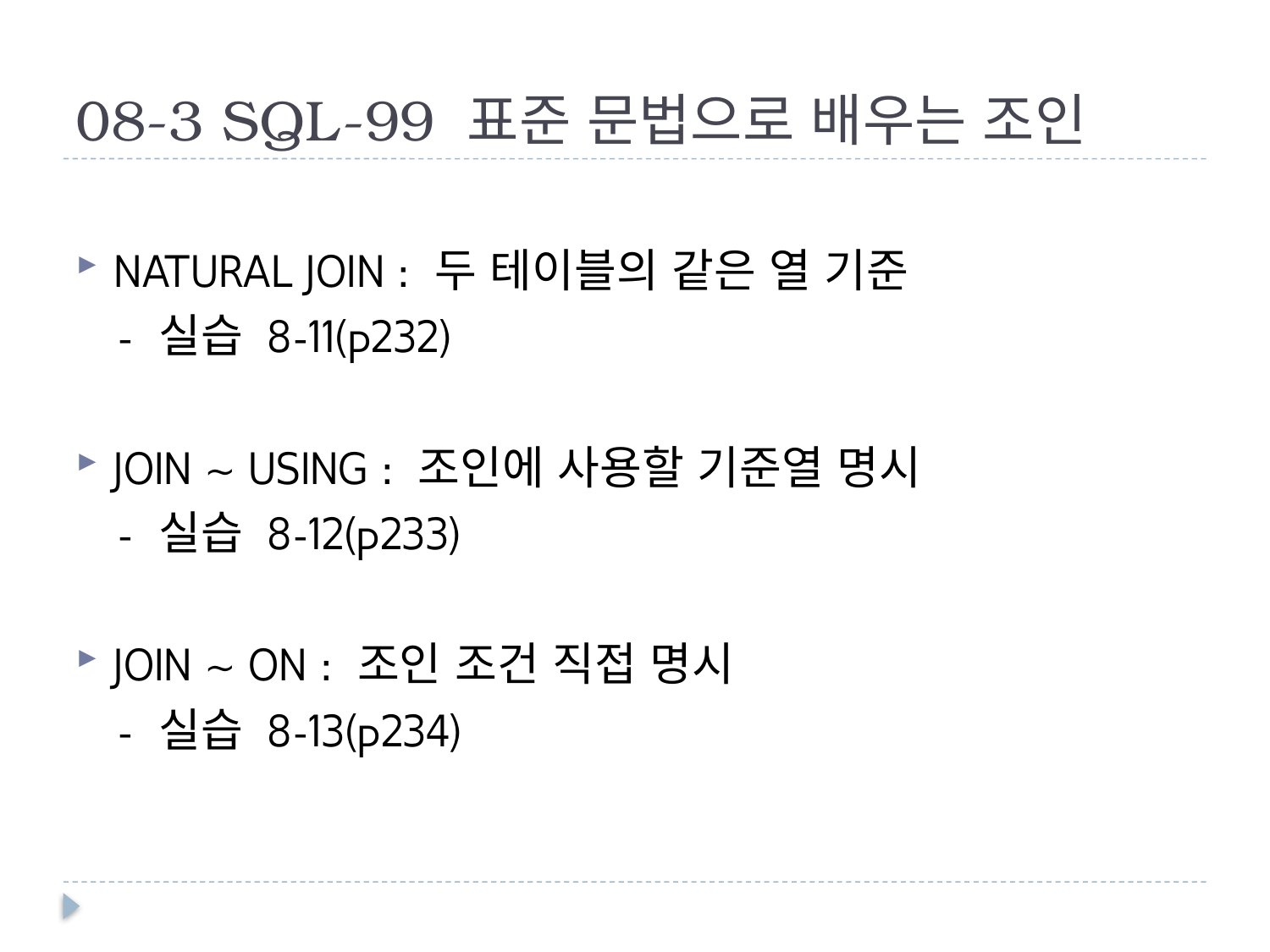

# 08-3 SQL-99 표준 문법으로 배우는 조인

NATURAL JOIN : 두 테이블의 같은 열 기준
   - 실습 8-11(p232)

JOIN ~ USING : 조인에 사용할 기준열 명시
   - 실습 8-12(p233)

JOIN ~ ON : 조인 조건 직접 명시
   - 실습 8-13(p234)